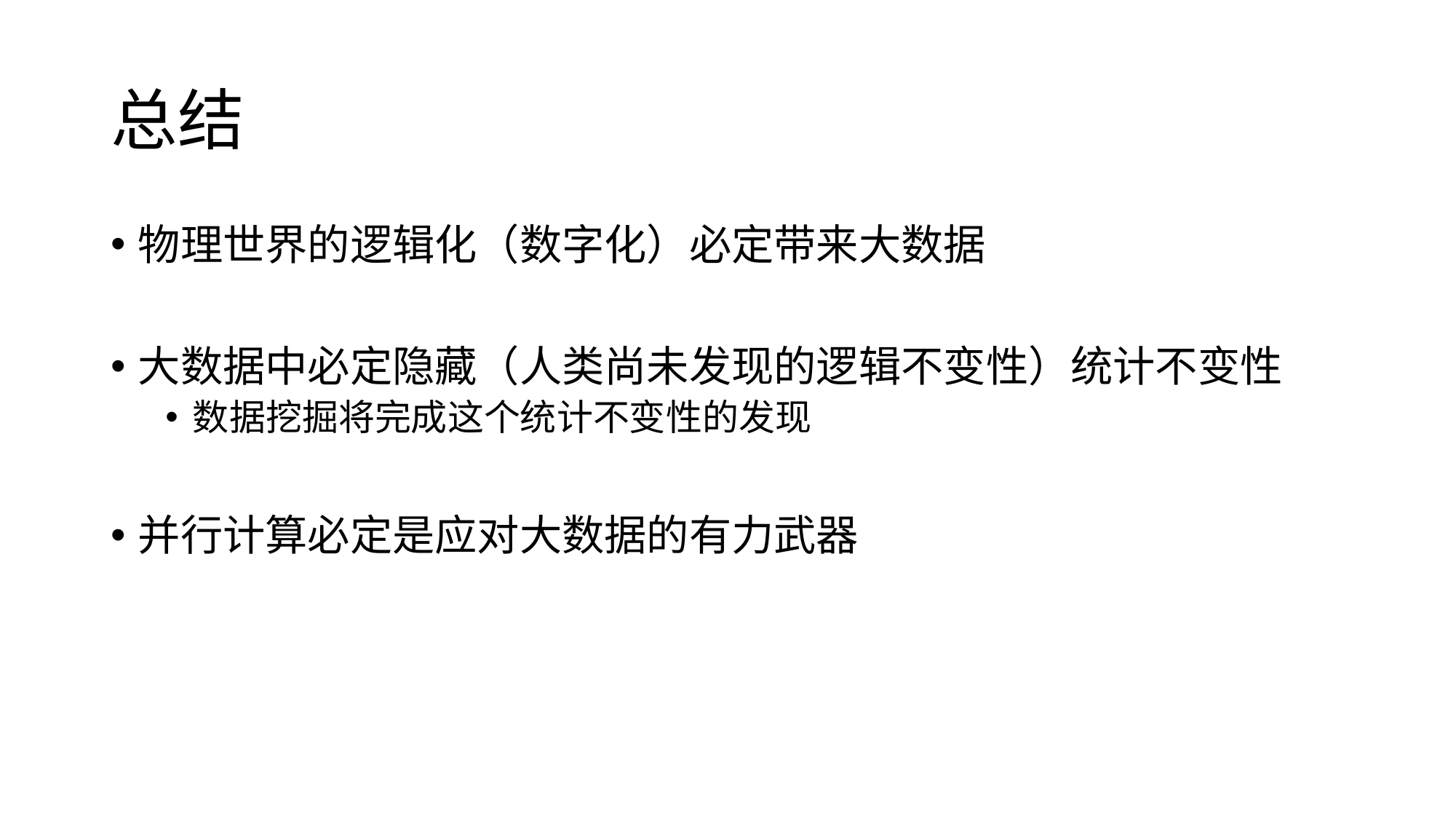

# 总结
物理世界的逻辑化（数字化）必定带来大数据

大数据中必定隐藏（人类尚未发现的逻辑不变性）统计不变性
数据挖掘将完成这个统计不变性的发现

并行计算必定是应对大数据的有力武器